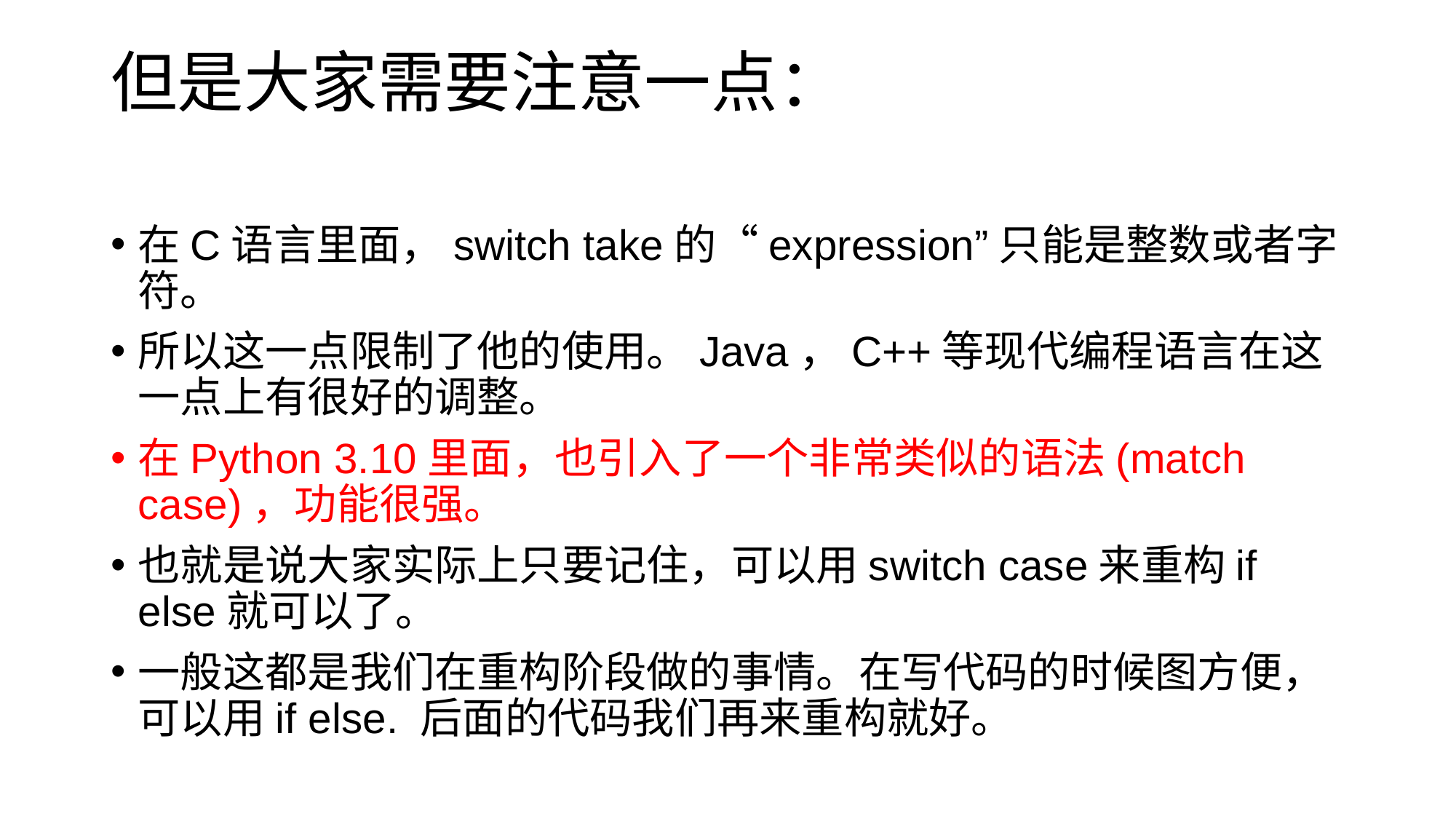

# 但是大家需要注意一点：
在C语言里面，switch take的“expression”只能是整数或者字符。
所以这一点限制了他的使用。Java，C++等现代编程语言在这一点上有很好的调整。
在Python 3.10里面，也引入了一个非常类似的语法(match case)，功能很强。
也就是说大家实际上只要记住，可以用switch case来重构if else就可以了。
一般这都是我们在重构阶段做的事情。在写代码的时候图方便，可以用if else. 后面的代码我们再来重构就好。